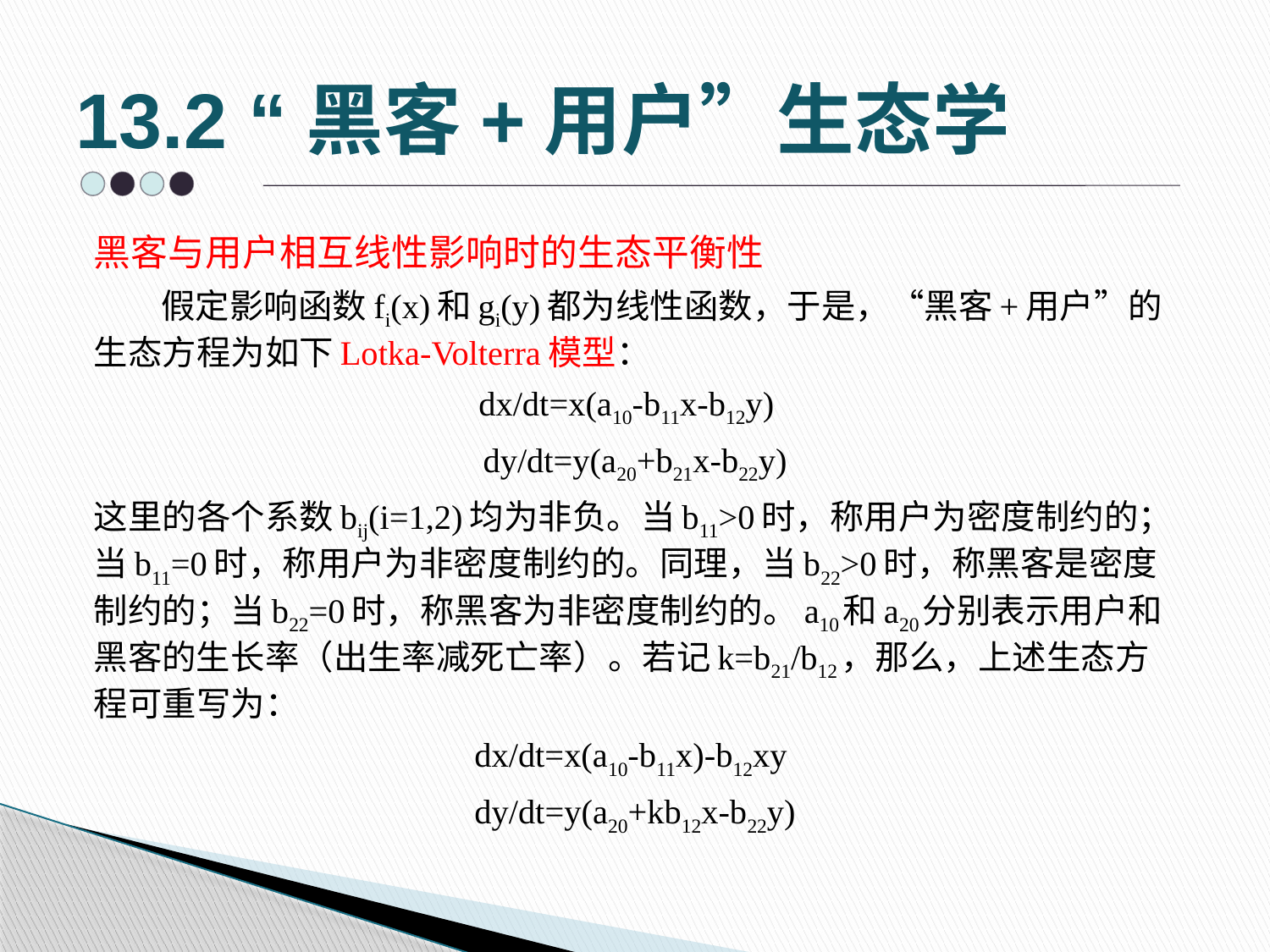

# 13.2 “黑客+用户”生态学

黑客与用户相互线性影响时的生态平衡性
        假定影响函数fi(x)和gi(y)都为线性函数，于是，“黑客+用户”的生态方程为如下Lotka-Volterra模型：
dx/dt=x(a10-b11x-b12y)
 dy/dt=y(a20+b21x-b22y)
这里的各个系数bij(i=1,2)均为非负。当b11>0时，称用户为密度制约的；当b11=0时，称用户为非密度制约的。同理，当b22>0时，称黑客是密度制约的；当b22=0时，称黑客为非密度制约的。a10和a20分别表示用户和黑客的生长率（出生率减死亡率）。若记k=b21/b12，那么，上述生态方程可重写为：
 dx/dt=x(a10-b11x)-b12xy
 dy/dt=y(a20+kb12x-b22y)